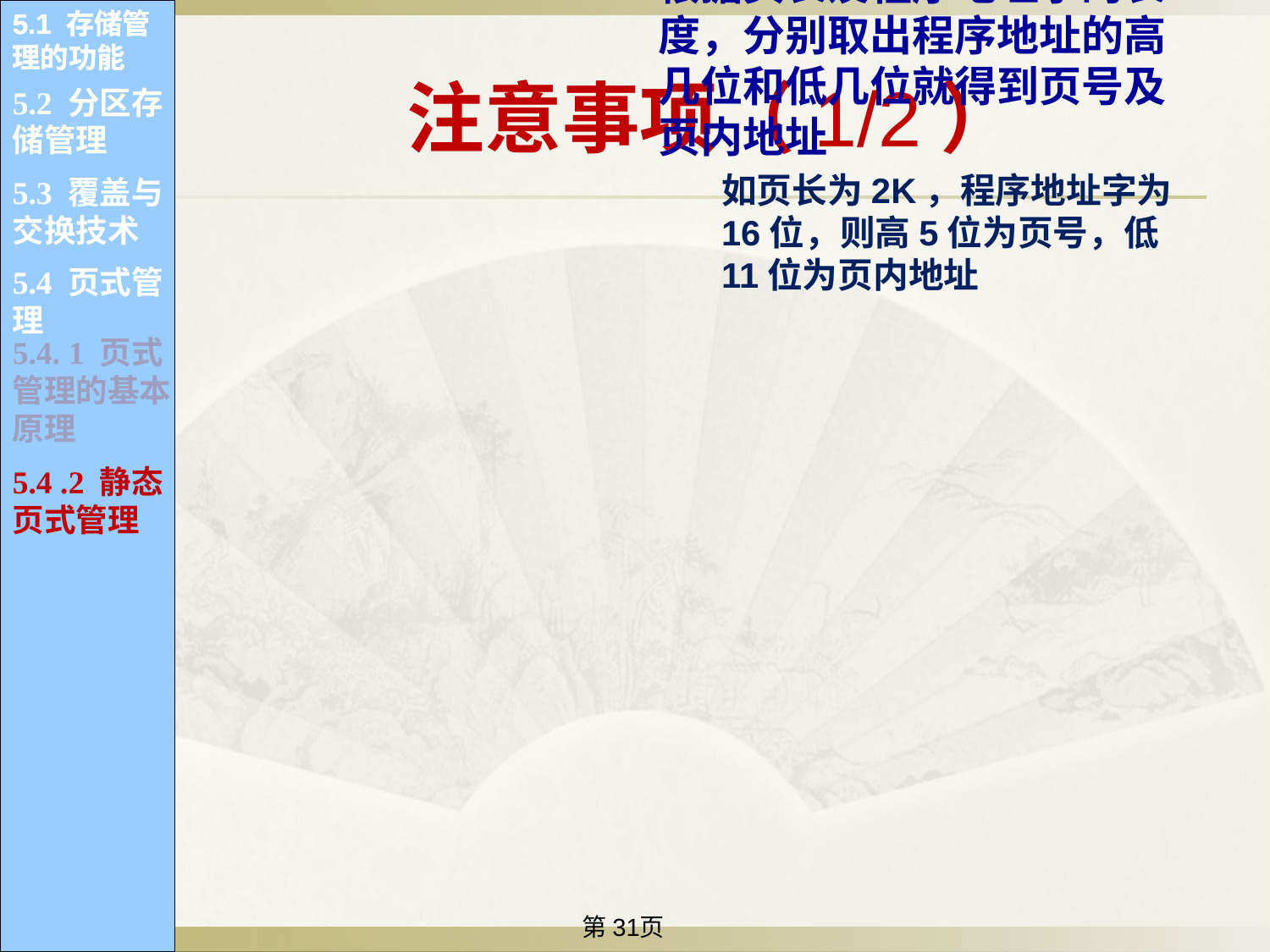

若给出的地址为16进制，则将其转换为二进制，然后，根据页长及程序地址字的长度，分别取出程序地址的高几位和低几位就得到页号及页内地址
如页长为2K，程序地址字为16位，则高5位为页号，低11位为页内地址

5.1 存储管理的功能

5.1 存储管理的功能
5.1 存储管理的功能
5.1 存储管理的功能

5.1 存储管理的功能

5.1 存储管理的功能
5.1 存储管理的功能
5.1 存储管理的功能

5.1 存储管理的功能

5.1 存储管理的功能
5.1 存储管理的功能
5.1 存储管理的功能
注意事项（1/2）
5.2 分区存储管理
5.1.1 内存的分配和回收
5.1.2 内存空间的共享
5.1.2 内存空间的共享
5.3 覆盖与交换技术
5.1.3 存储保护
5.1.3 存储保护
5.4 页式管理
5.1.4 内存空间的扩充
5.4. 1 页式管理的基本原理
5.4 .2 静态页式管理